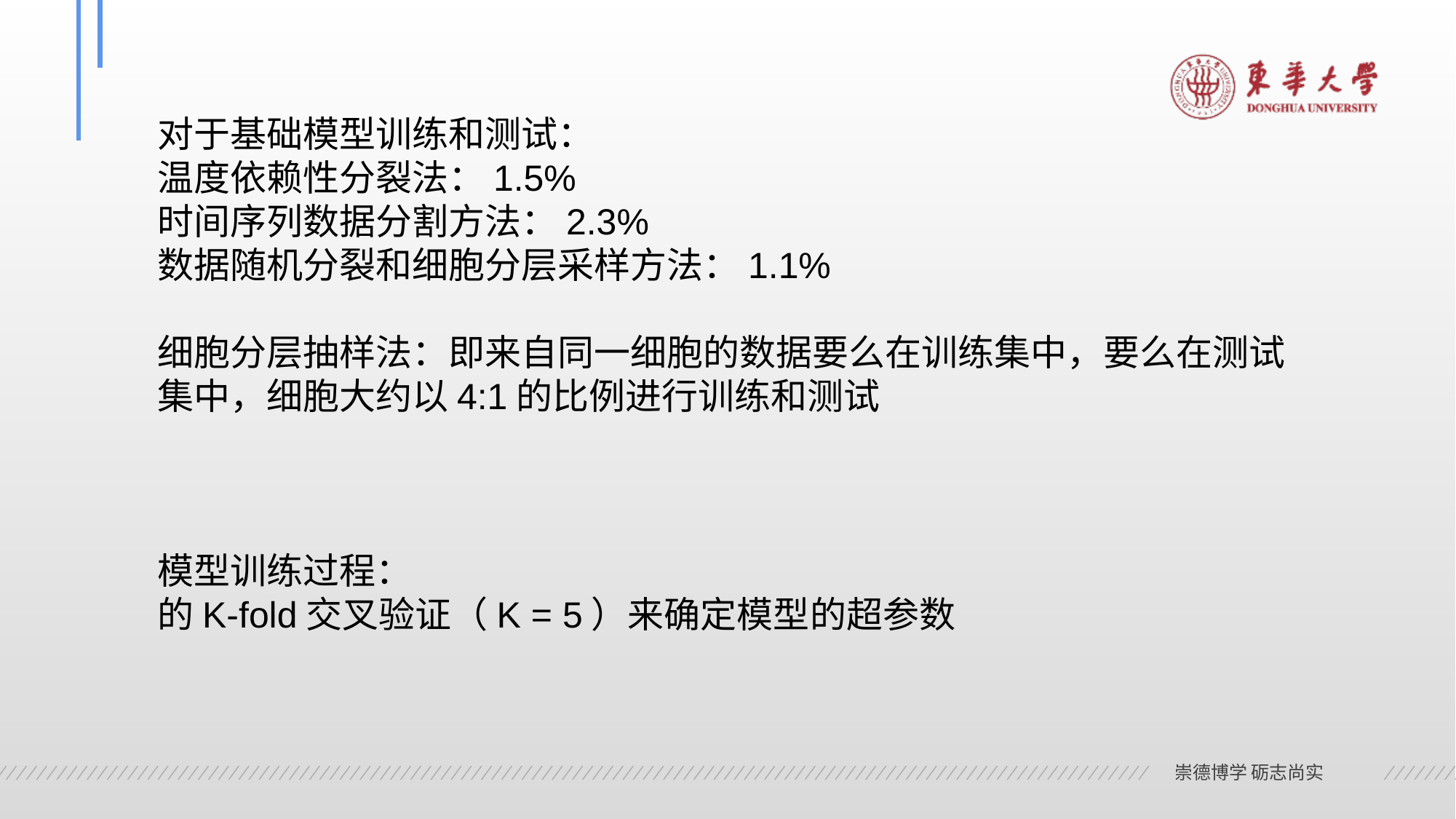

对于基础模型训练和测试：
温度依赖性分裂法：1.5%
时间序列数据分割方法：2.3%
数据随机分裂和细胞分层采样方法：1.1%

细胞分层抽样法：即来自同一细胞的数据要么在训练集中，要么在测试集中，细胞大约以4:1的比例进行训练和测试

模型训练过程：
的K-fold交叉验证（K = 5）来确定模型的超参数